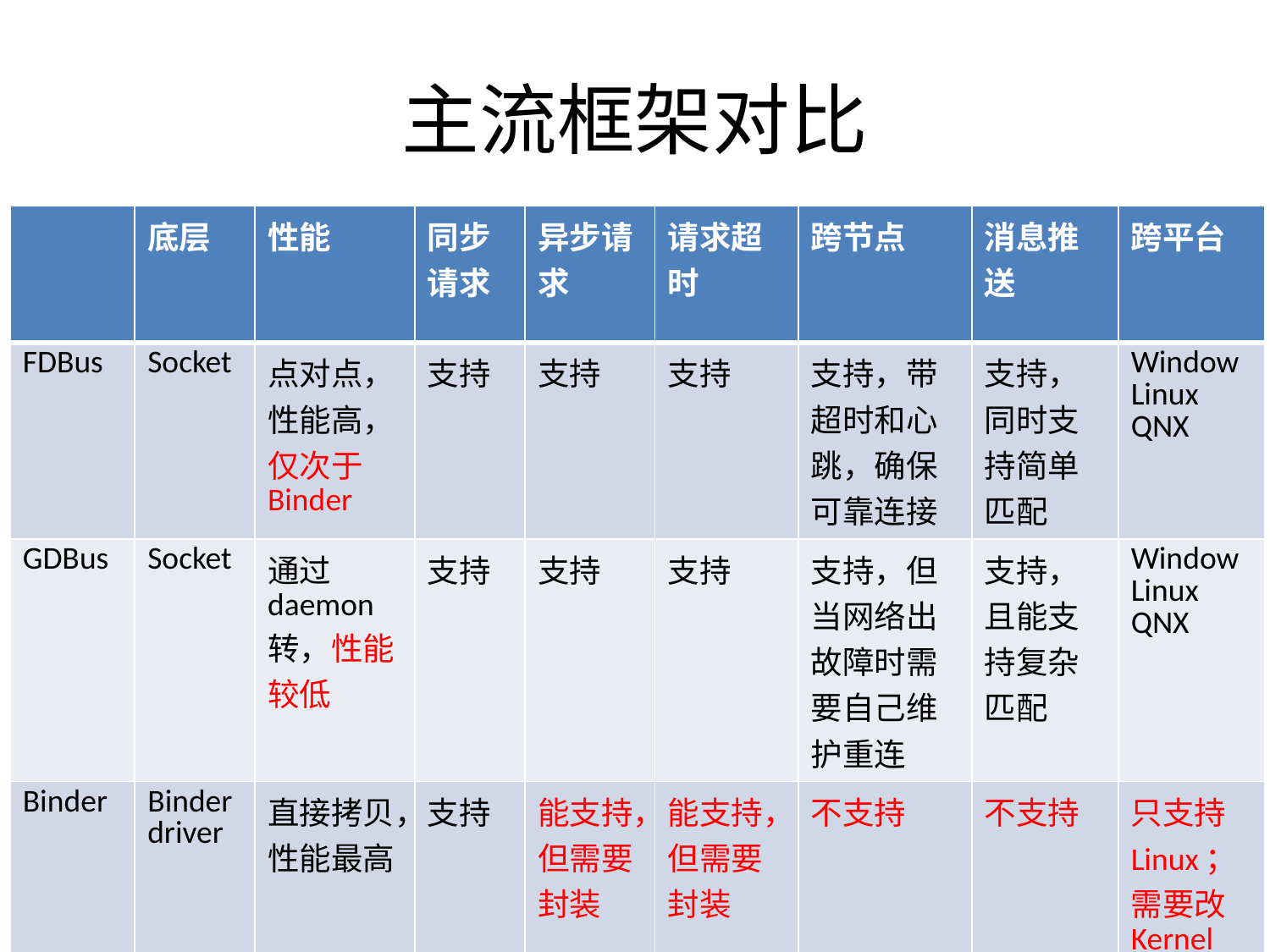

# 主流框架对比
|  | 底层 | 性能 | 同步请求 | 异步请求 | 请求超时 | 跨节点 | 消息推送 | 跨平台 |
| --- | --- | --- | --- | --- | --- | --- | --- | --- |
| FDBus | Socket | 点对点，性能高，仅次于Binder | 支持 | 支持 | 支持 | 支持，带超时和心跳，确保可靠连接 | 支持，同时支持简单匹配 | Window Linux QNX |
| GDBus | Socket | 通过daemon转，性能较低 | 支持 | 支持 | 支持 | 支持，但当网络出故障时需要自己维护重连 | 支持，且能支持复杂匹配 | Window Linux QNX |
| Binder | Binder driver | 直接拷贝，性能最高 | 支持 | 能支持，但需要封装 | 能支持，但需要封装 | 不支持 | 不支持 | 只支持Linux；需要改Kernel |